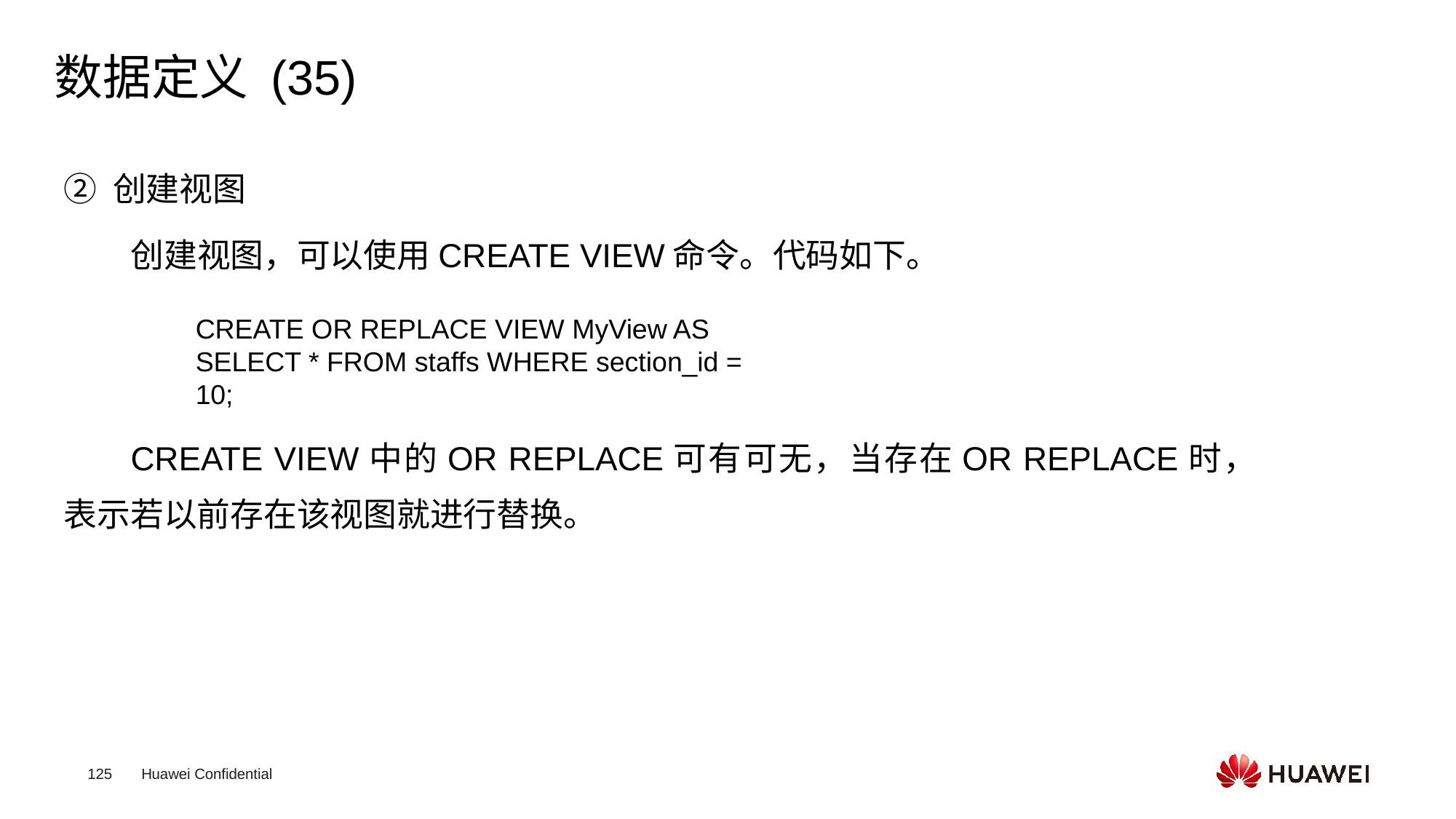

# 数据定义 (35)
② 创建视图
创建视图，可以使用CREATE VIEW命令。代码如下。

CREATE VIEW中的OR REPLACE可有可无，当存在OR REPLACE时，表示若以前存在该视图就进行替换。
CREATE OR REPLACE VIEW MyView AS SELECT * FROM staffs WHERE section_id = 10;